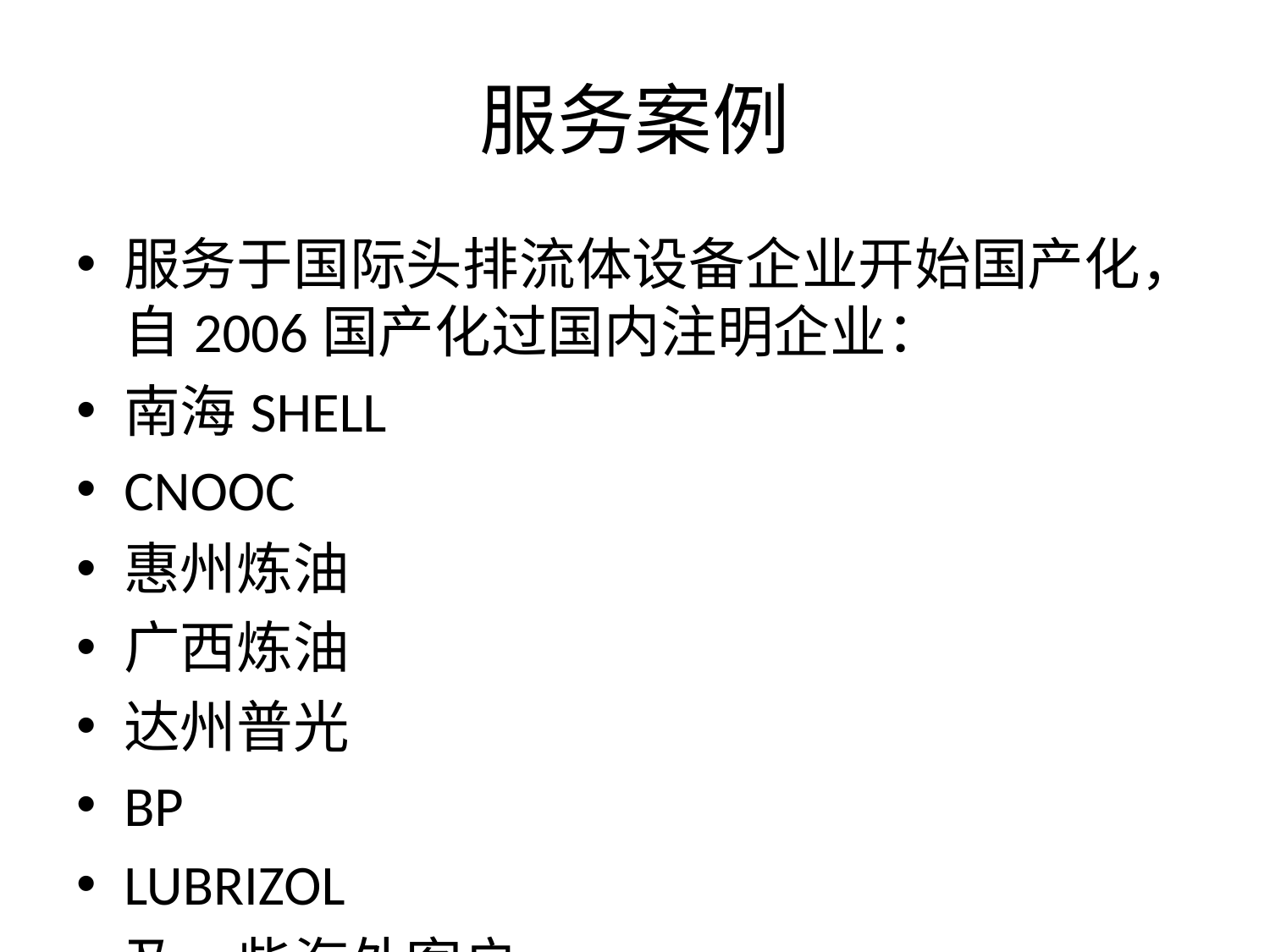

# 服务案例
服务于国际头排流体设备企业开始国产化，自2006国产化过国内注明企业：
南海SHELL
CNOOC
惠州炼油
广西炼油
达州普光
BP
LUBRIZOL
及一些海外客户